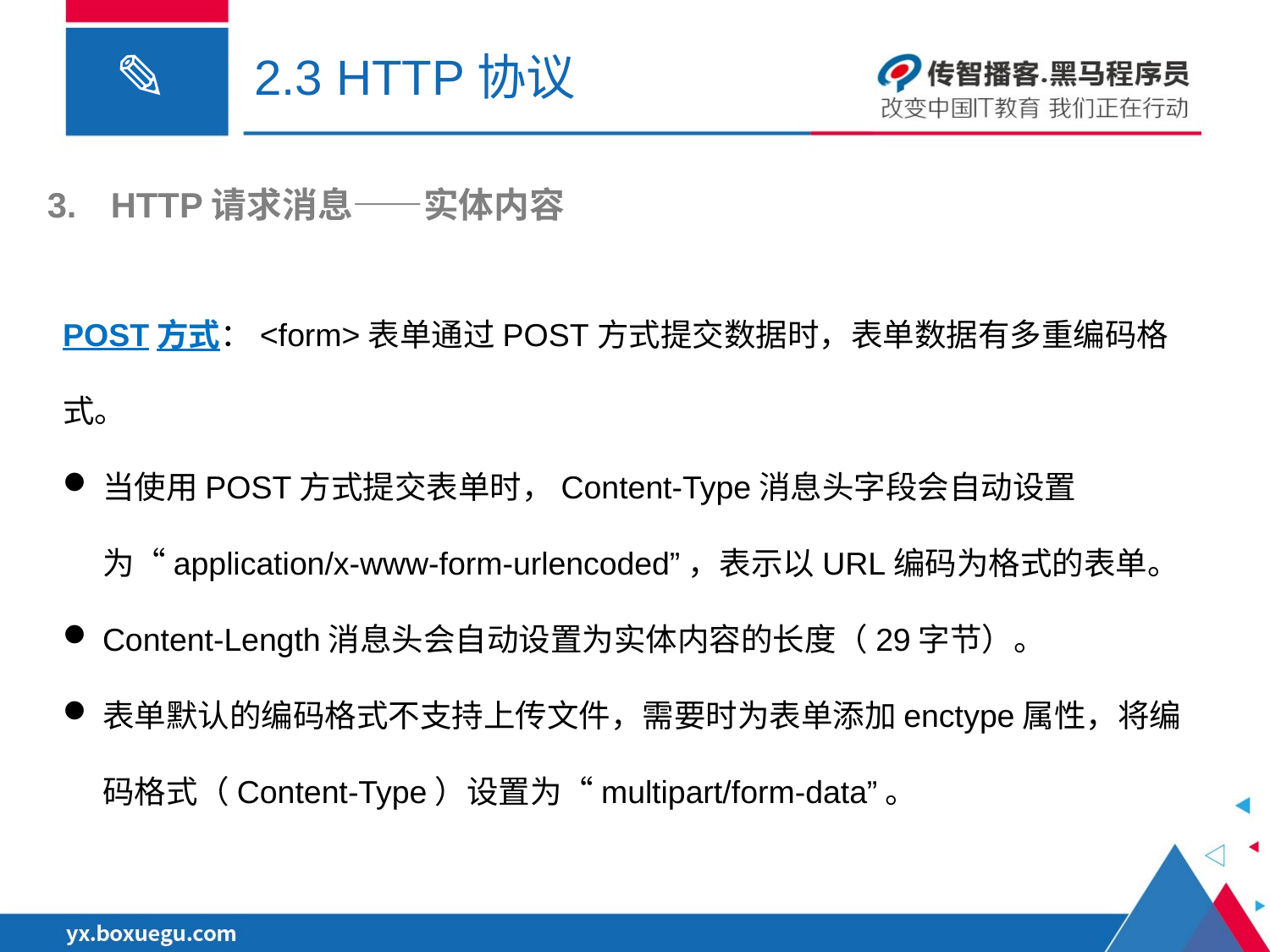

# 2.3 HTTP协议
HTTP请求消息——实体内容
POST方式：<form>表单通过POST方式提交数据时，表单数据有多重编码格式。
当使用POST方式提交表单时，Content-Type消息头字段会自动设置为“application/x-www-form-urlencoded”，表示以URL编码为格式的表单。
Content-Length消息头会自动设置为实体内容的长度（29字节）。
表单默认的编码格式不支持上传文件，需要时为表单添加enctype属性，将编码格式（Content-Type）设置为“multipart/form-data”。